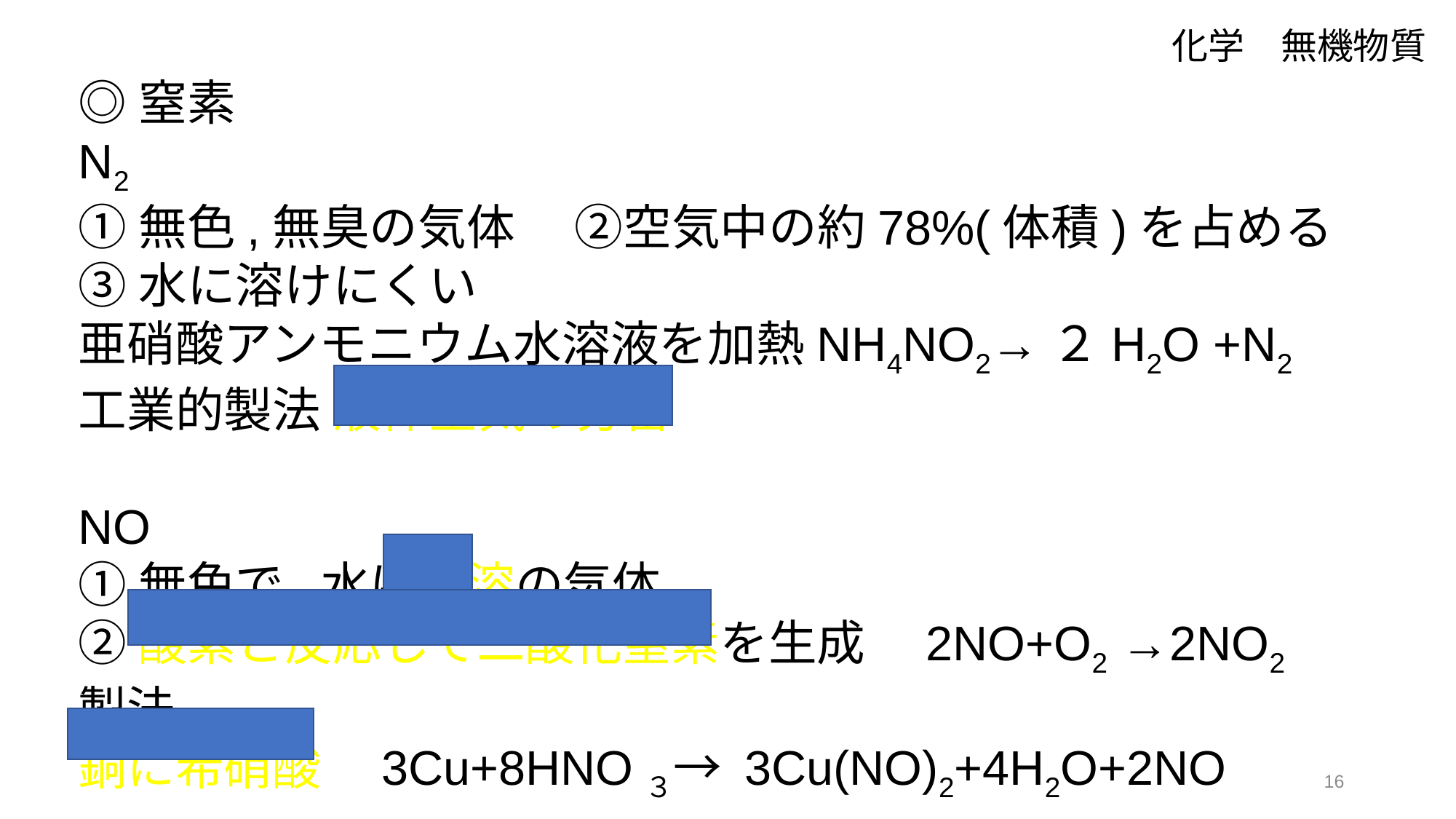

化学　無機物質
◎窒素
N2
①無色,無臭の気体 　②空気中の約78%(体積)を占める
③水に溶けにくい
亜硝酸アンモニウム水溶液を加熱NH4NO2→２H2O +N2
工業的製法 液体空気の分留

NO
①無色で,水に難溶の気体
②酸素と反応して二酸化窒素を生成　2NO+O2 →2NO2
製法
銅に希硝酸　3Cu+8HNO３→ 3Cu(NO)2+4H2O+2NO

16